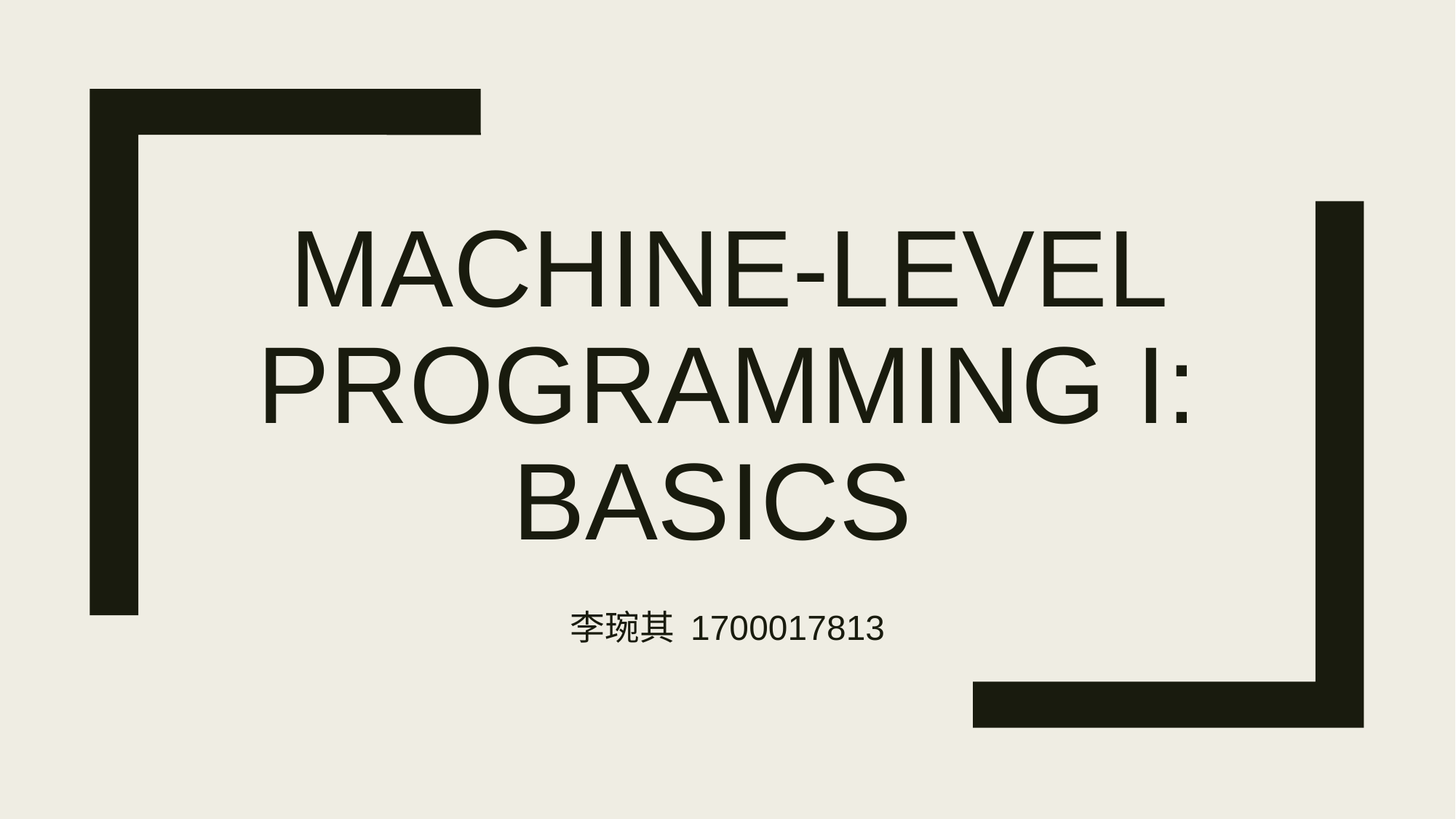

# Machine-Level Programming I: Basics
李琬其 1700017813